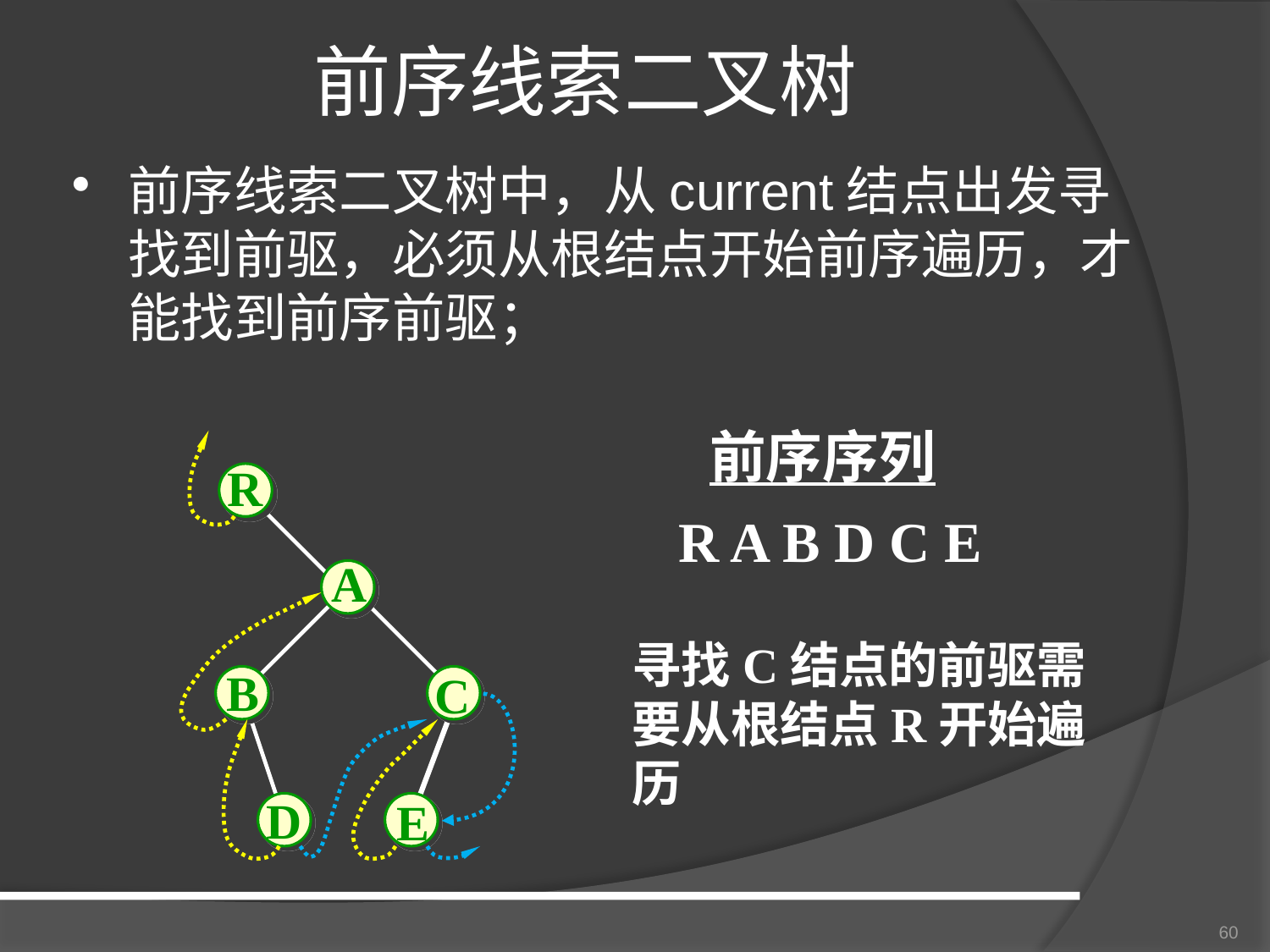

# 前序线索二叉树
前序线索二叉树中，从current结点出发寻找到前驱，必须从根结点开始前序遍历，才能找到前序前驱；
前序序列

 R A B D C E

R

A

寻找C结点的前驱需要从根结点R开始遍历
B
C

D
E

60